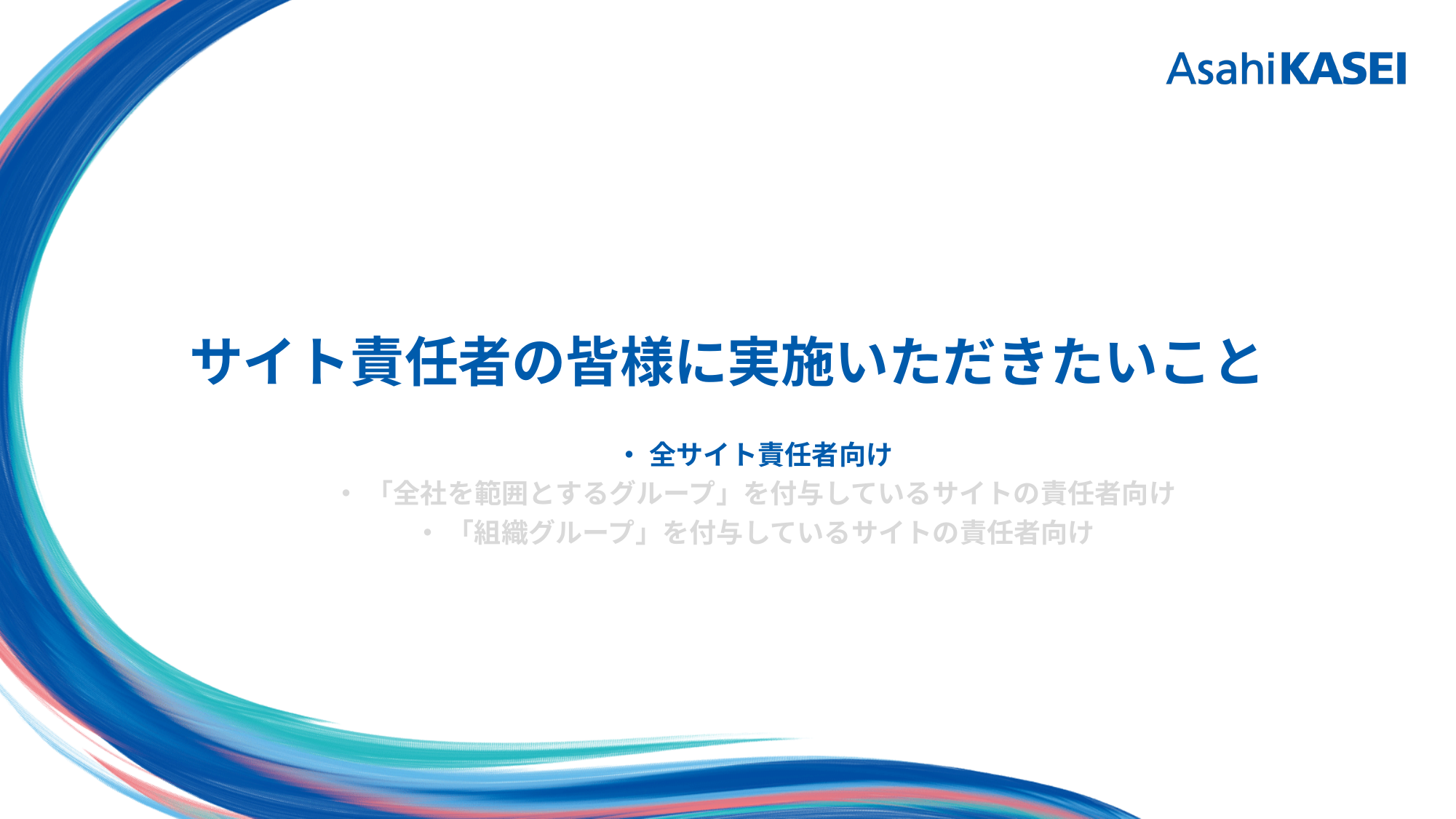

サイト責任者の皆様に実施いただきたいこと
　　
　　・ 全サイト責任者向け
　　・ 「全社を範囲とするグループ」を付与しているサイトの責任者向け
　　・ 「組織グループ」を付与しているサイトの責任者向け